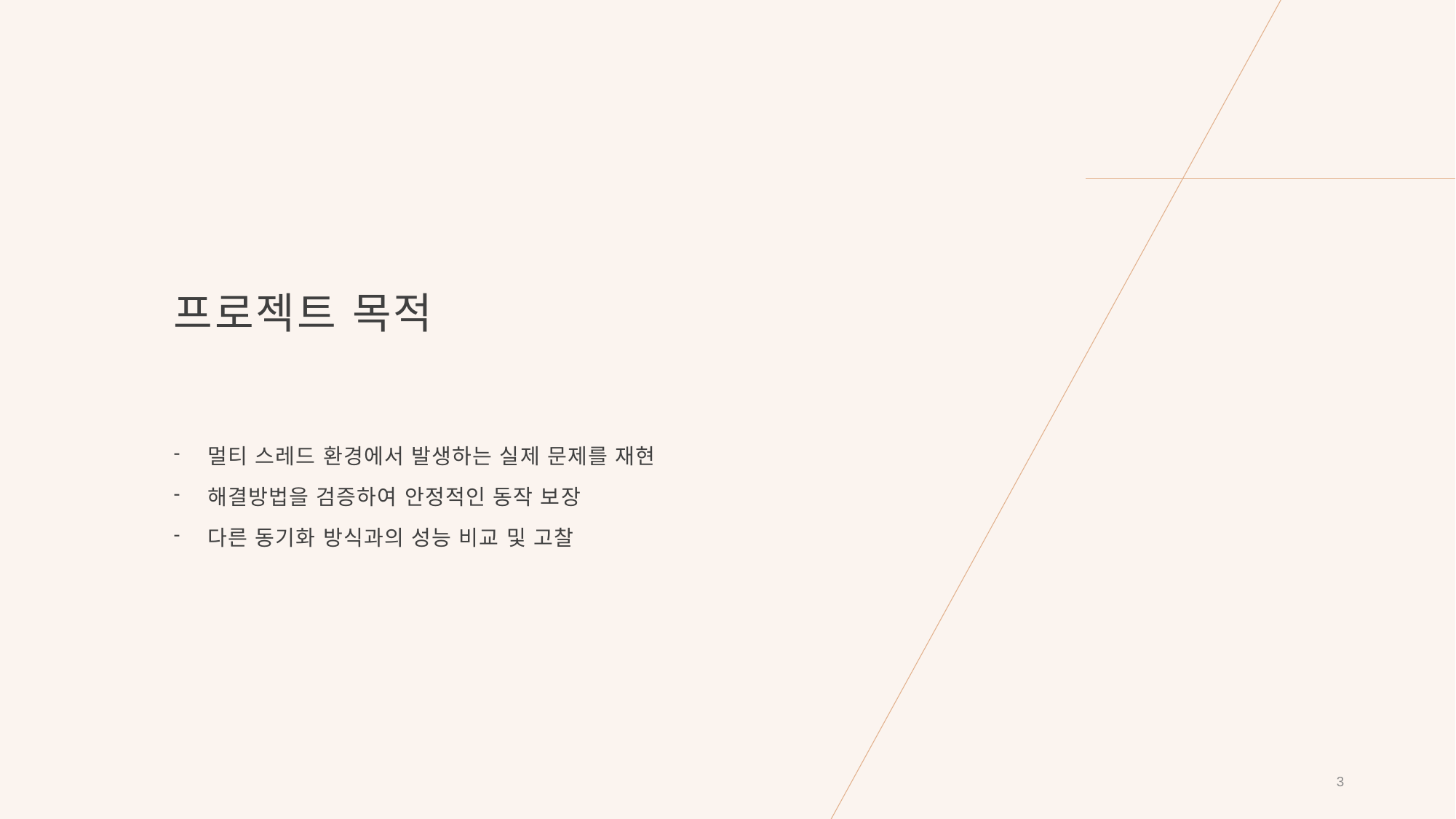

# 프로젝트 목적
멀티 스레드 환경에서 발생하는 실제 문제를 재현
해결방법을 검증하여 안정적인 동작 보장
다른 동기화 방식과의 성능 비교 및 고찰
3